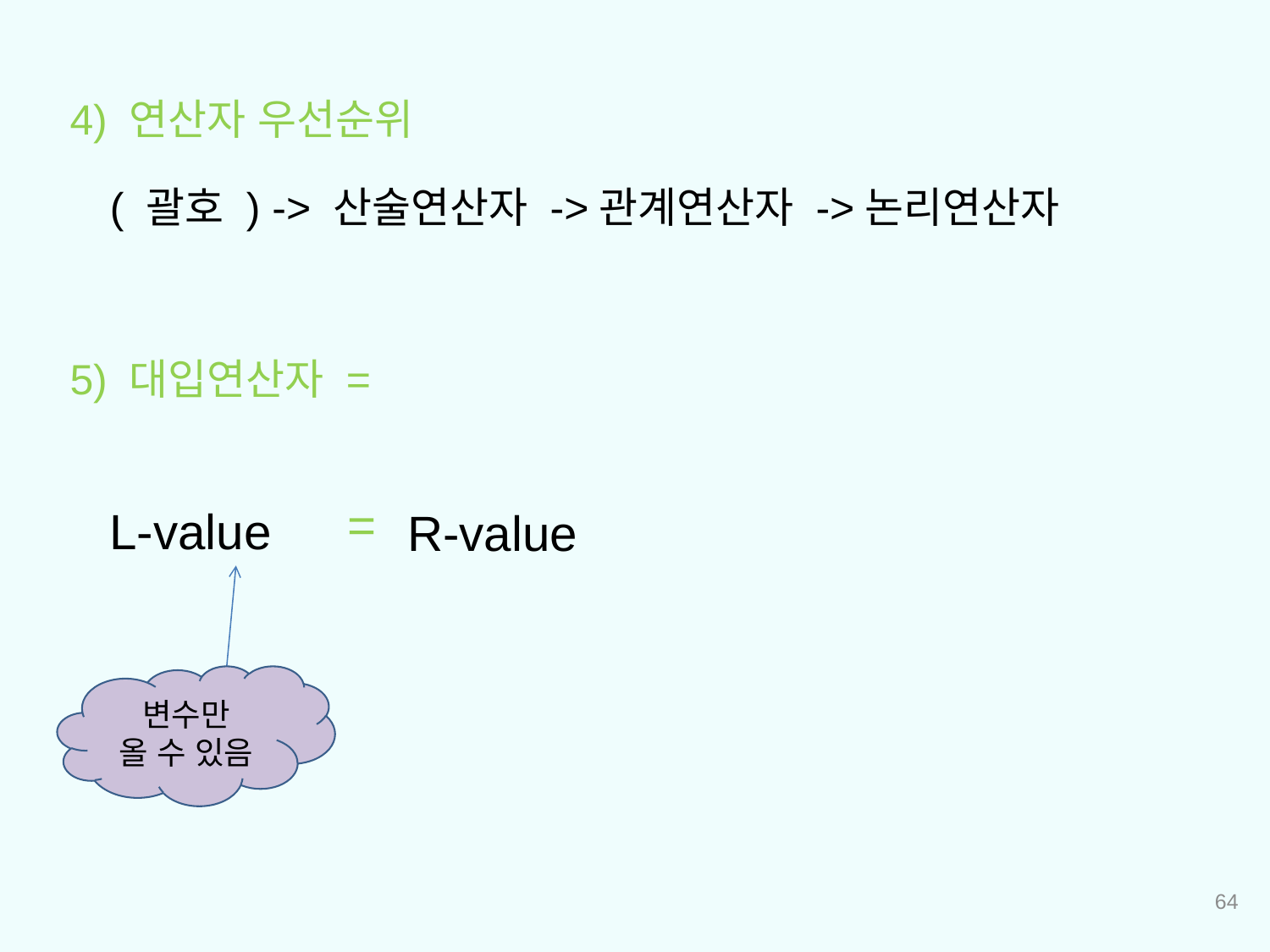

4) 연산자 우선순위
( 괄호 ) -> 산술연산자 ->관계연산자 ->논리연산자
5) 대입연산자 =
=
L-value
R-value
변수만
올 수 있음
64